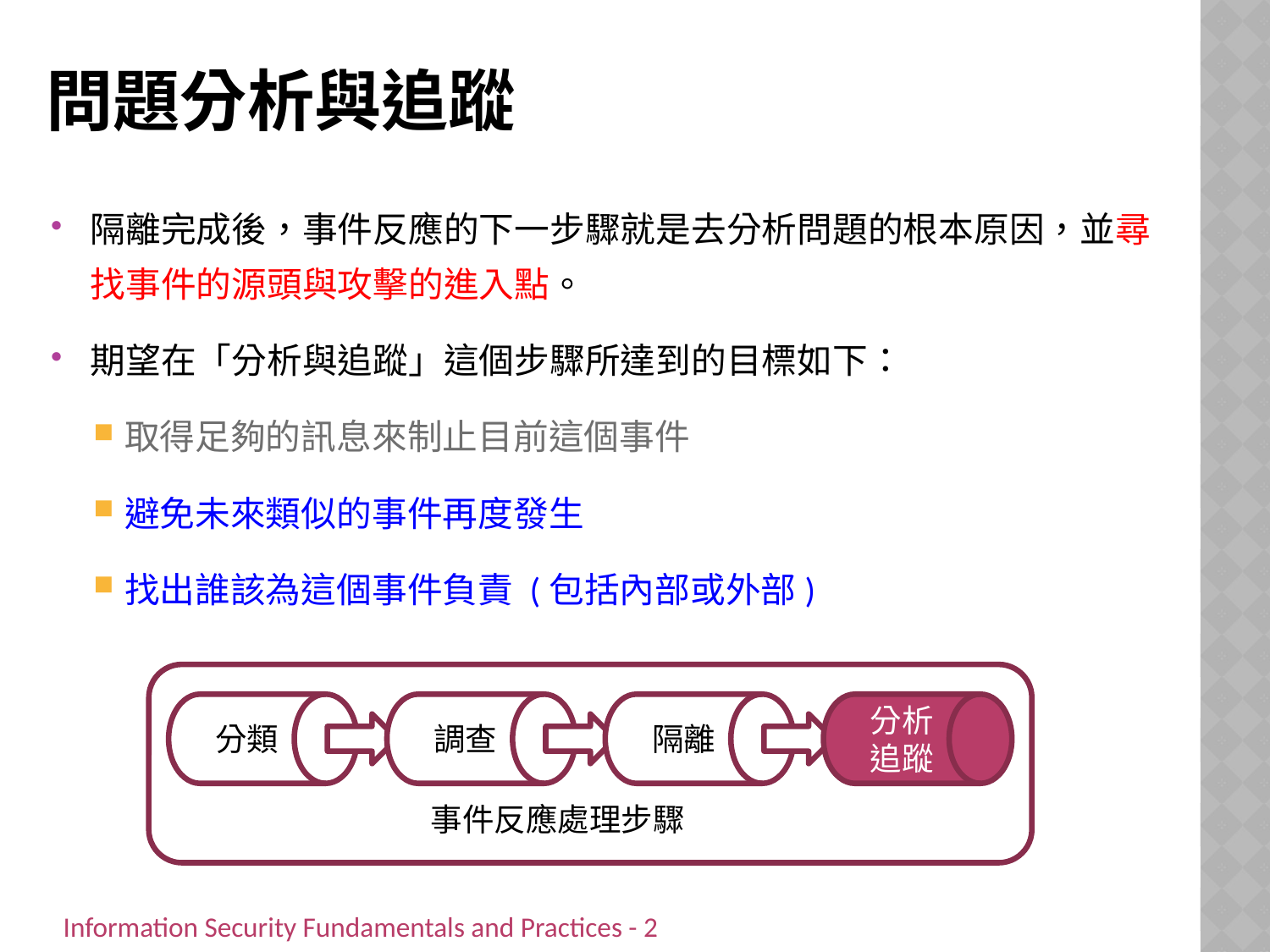

# 問題分析與追蹤
隔離完成後，事件反應的下一步驟就是去分析問題的根本原因，並尋找事件的源頭與攻擊的進入點。
期望在「分析與追蹤」這個步驟所達到的目標如下：
取得足夠的訊息來制止目前這個事件
避免未來類似的事件再度發生
找出誰該為這個事件負責 (包括內部或外部)

分類
調查
隔離
分析追蹤

事件反應處理步驟